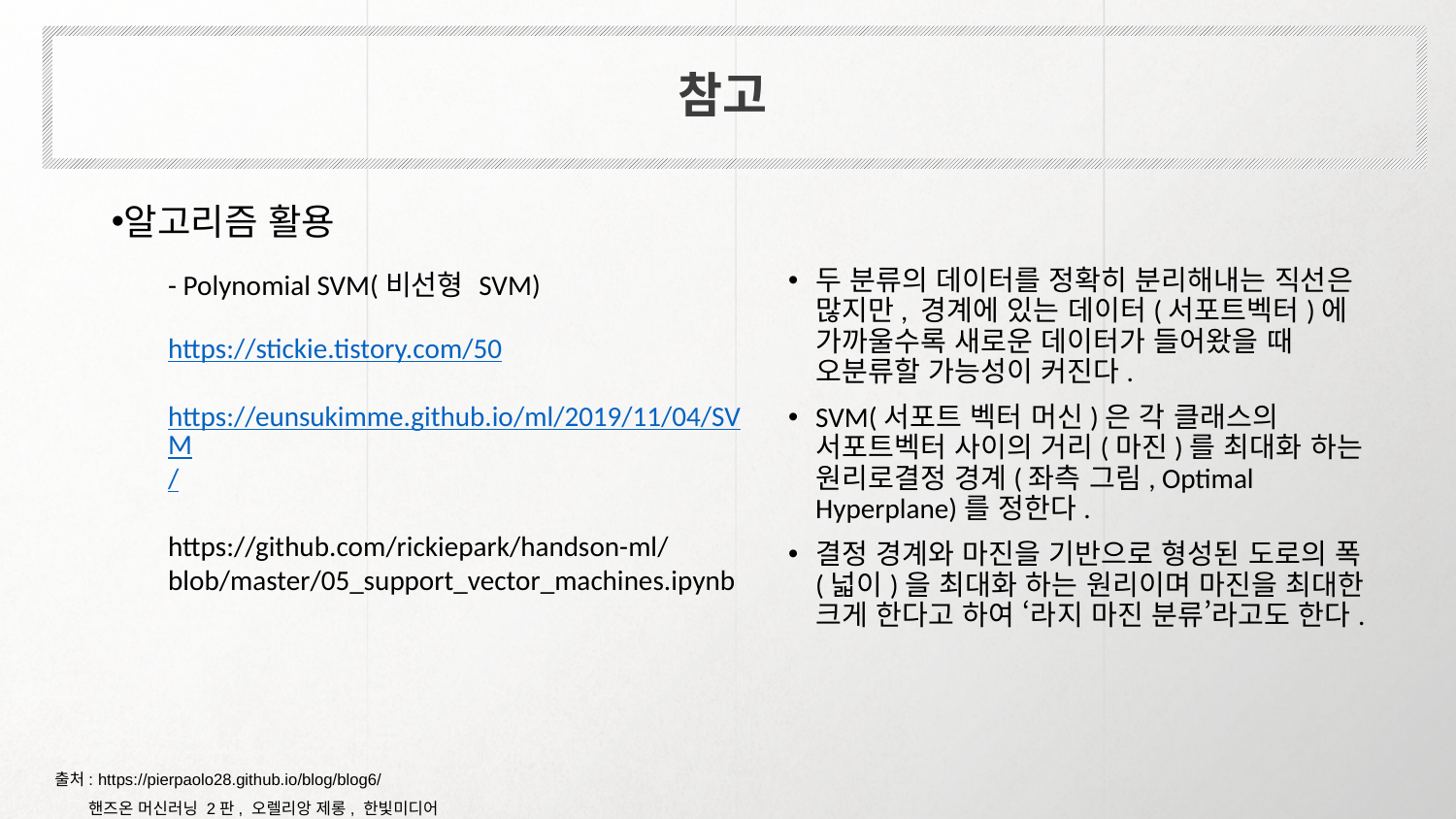

참고
알고리즘 활용
두 분류의 데이터를 정확히 분리해내는 직선은 많지만, 경계에 있는 데이터(서포트벡터)에 가까울수록 새로운 데이터가 들어왔을 때 오분류할 가능성이 커진다.
SVM(서포트 벡터 머신)은 각 클래스의 서포트벡터 사이의 거리(마진)를 최대화 하는 원리로결정 경계(좌측 그림, Optimal Hyperplane)를 정한다.
결정 경계와 마진을 기반으로 형성된 도로의 폭(넓이)을 최대화 하는 원리이며 마진을 최대한 크게 한다고 하여 ‘라지 마진 분류’라고도 한다.
- Polynomial SVM(비선형 SVM)
https://stickie.tistory.com/50

https://eunsukimme.github.io/ml/2019/11/04/SVM/

https://github.com/rickiepark/handson-ml/blob/master/05_support_vector_machines.ipynb
출처: https://pierpaolo28.github.io/blog/blog6/
         핸즈온 머신러닝 2판, 오렐리앙 제롱, 한빛미디어